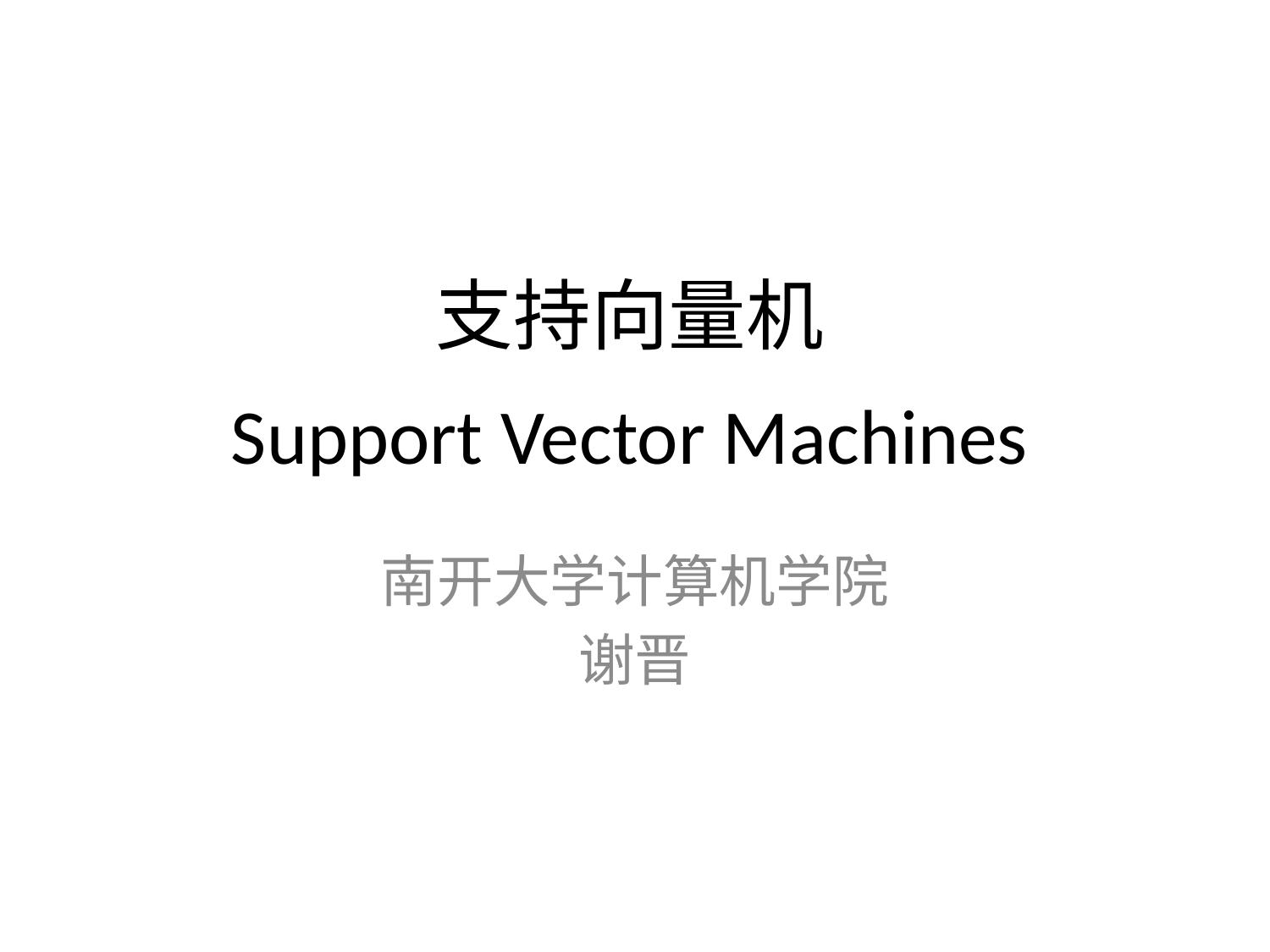

# 支持向量机 Support Vector Machines
南开大学计算机学院
谢晋